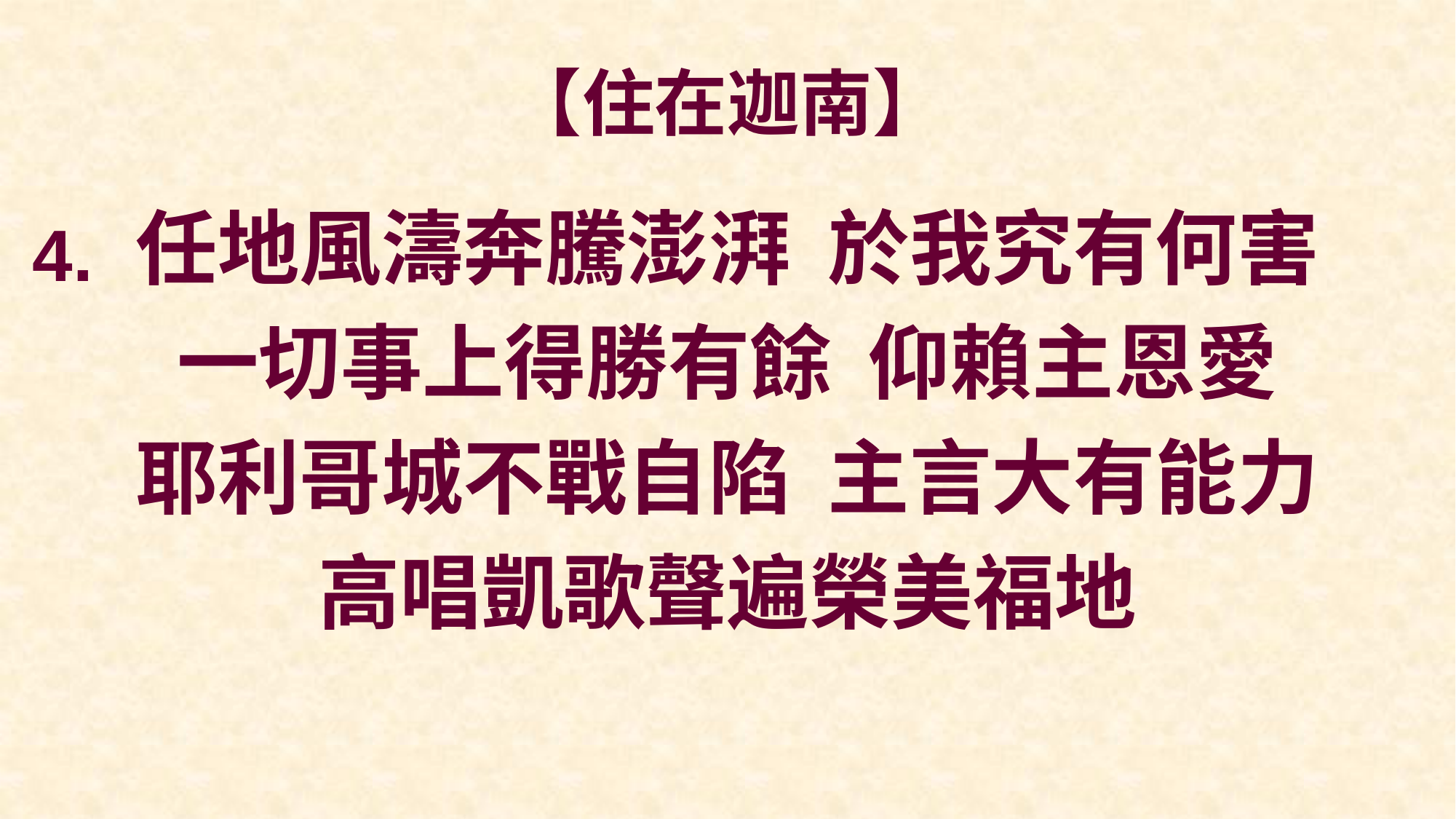

# 【住在迦南】
任地風濤奔騰澎湃  於我究有何害
一切事上得勝有餘  仰賴主恩愛
耶利哥城不戰自陷  主言大有能力
高唱凱歌聲遍榮美福地
4.